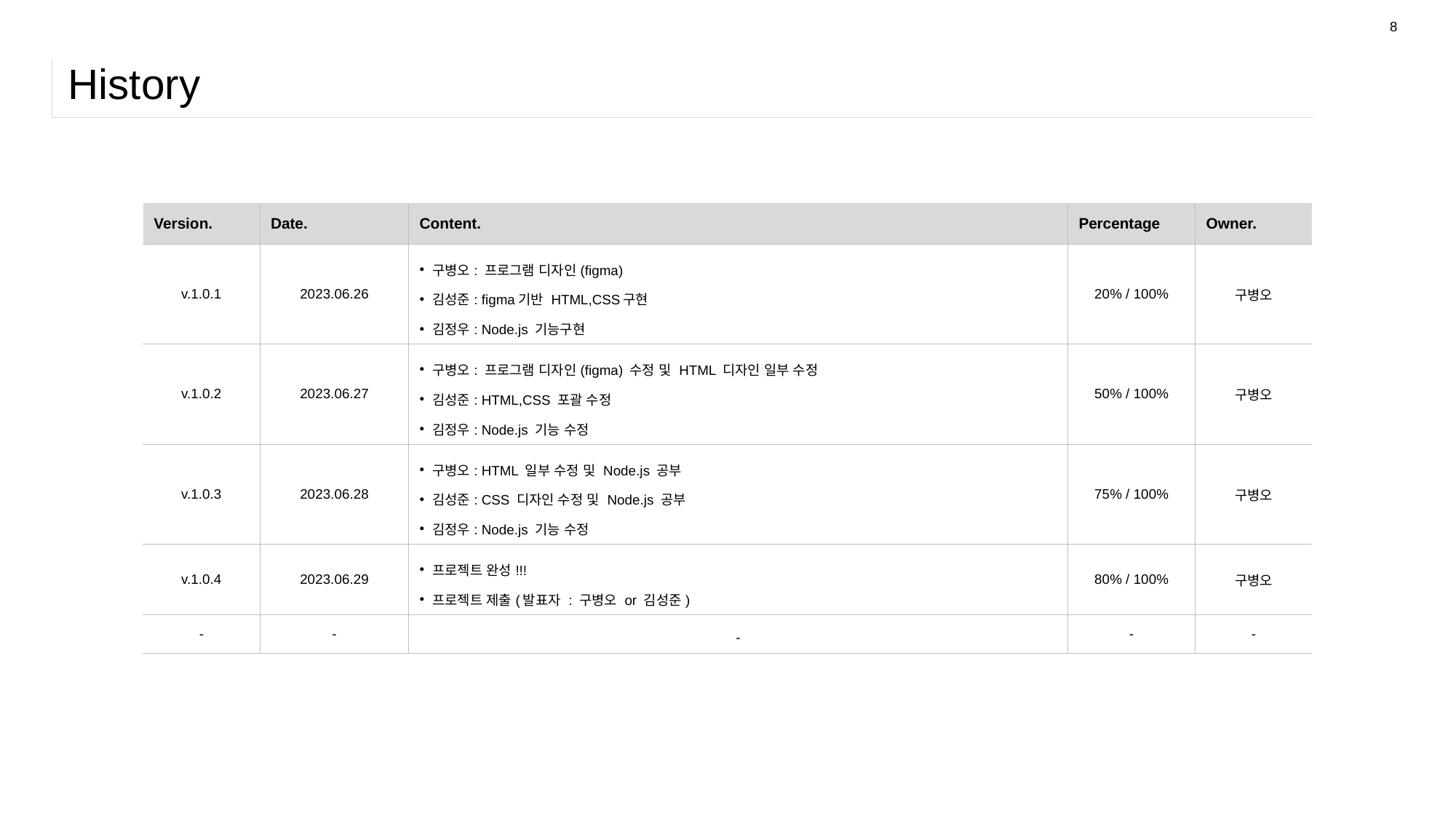

8
# History
| Version. | Date. | Content. | Percentage | Owner. |
| --- | --- | --- | --- | --- |
| v.1.0.1 | 2023.06.26 | 구병오: 프로그램 디자인(figma) 김성준: figma기반 HTML,CSS구현 김정우: Node.js 기능구현 | 20% / 100% | 구병오 |
| v.1.0.2 | 2023.06.27 | 구병오: 프로그램 디자인(figma) 수정 및 HTML 디자인 일부 수정 김성준: HTML,CSS 포괄 수정 김정우: Node.js 기능 수정 | 50% / 100% | 구병오 |
| v.1.0.3 | 2023.06.28 | 구병오: HTML 일부 수정 및 Node.js 공부 김성준: CSS 디자인 수정 및 Node.js 공부 김정우: Node.js 기능 수정 | 75% / 100% | 구병오 |
| v.1.0.4 | 2023.06.29 | 프로젝트 완성!!! 프로젝트 제출(발표자 : 구병오 or 김성준) | 80% / 100% | 구병오 |
| - | - | - | - | - |